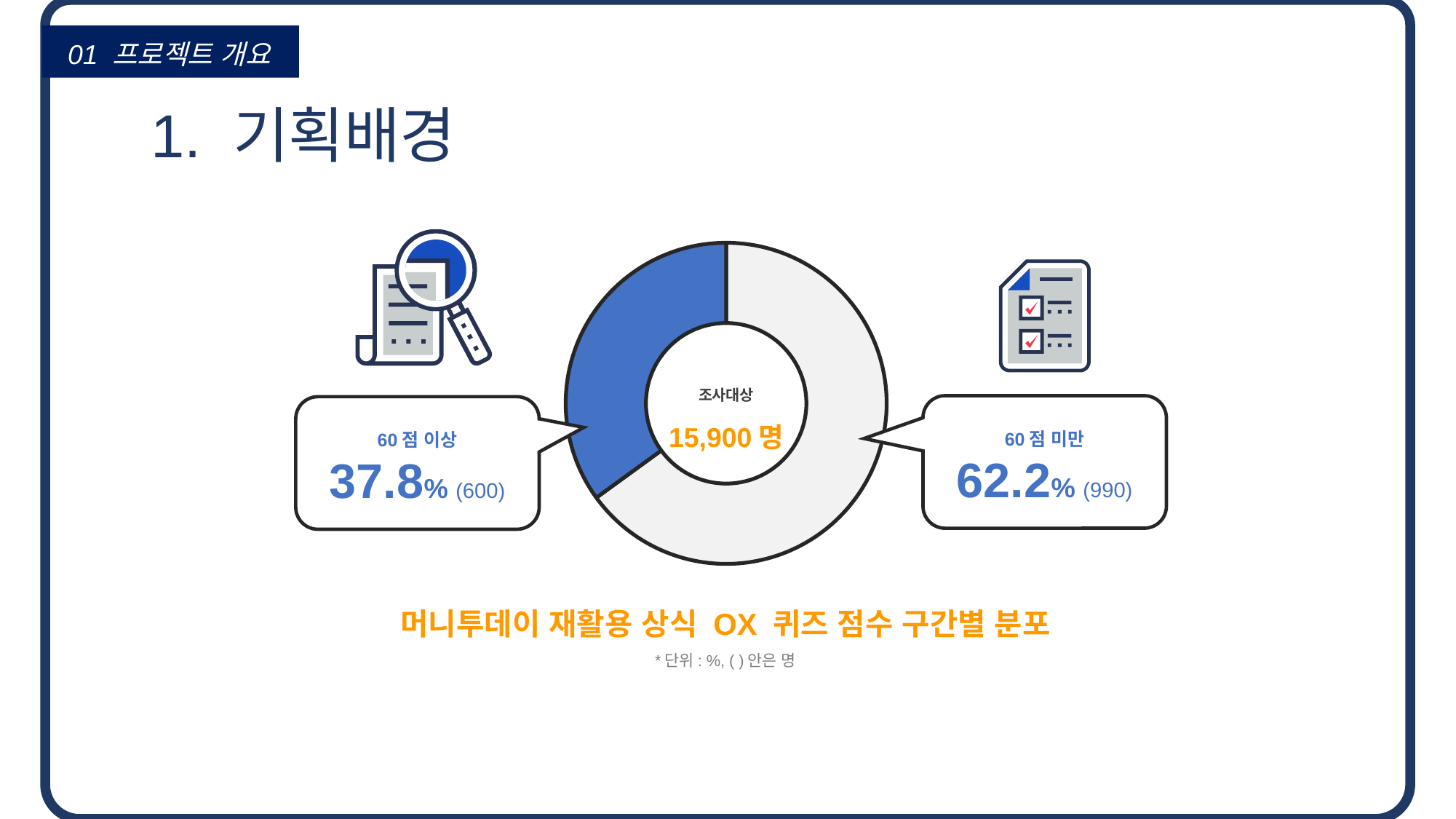

01 프로젝트 개요
  1. 기획배경

### Chart

| Category | 판매 |
|---|---|
| 1분기 | 0.65 |
| 2분기 | 0.35 |

조사대상
15,900명
60점 미만
62.2% (990)
60점 이상
37.8% (600)
머니투데이 재활용 상식 OX 퀴즈 점수 구간별 분포
*단위: %, ( )안은 명